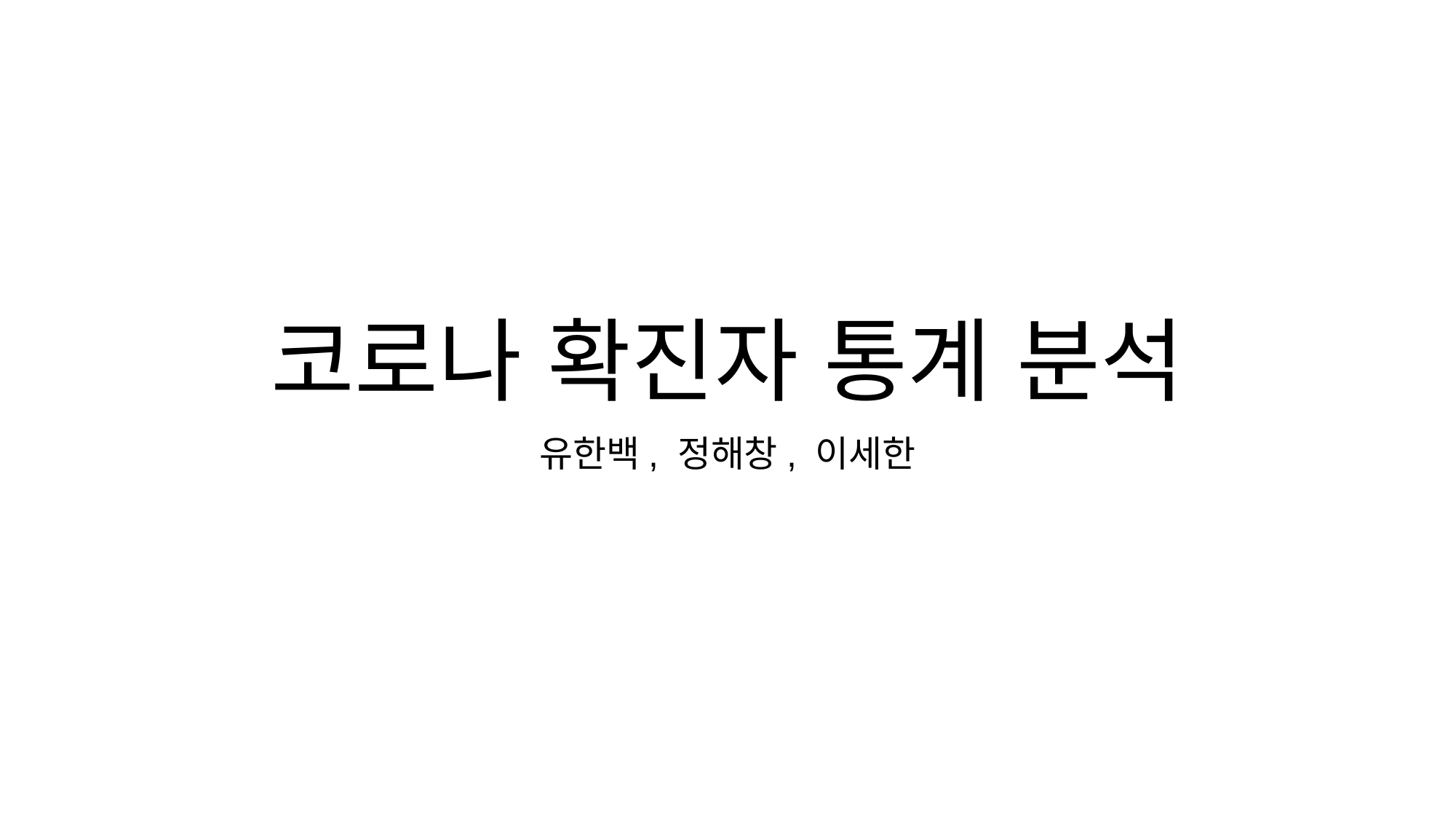

# 코로나 확진자 통계 분석
유한백, 정해창, 이세한